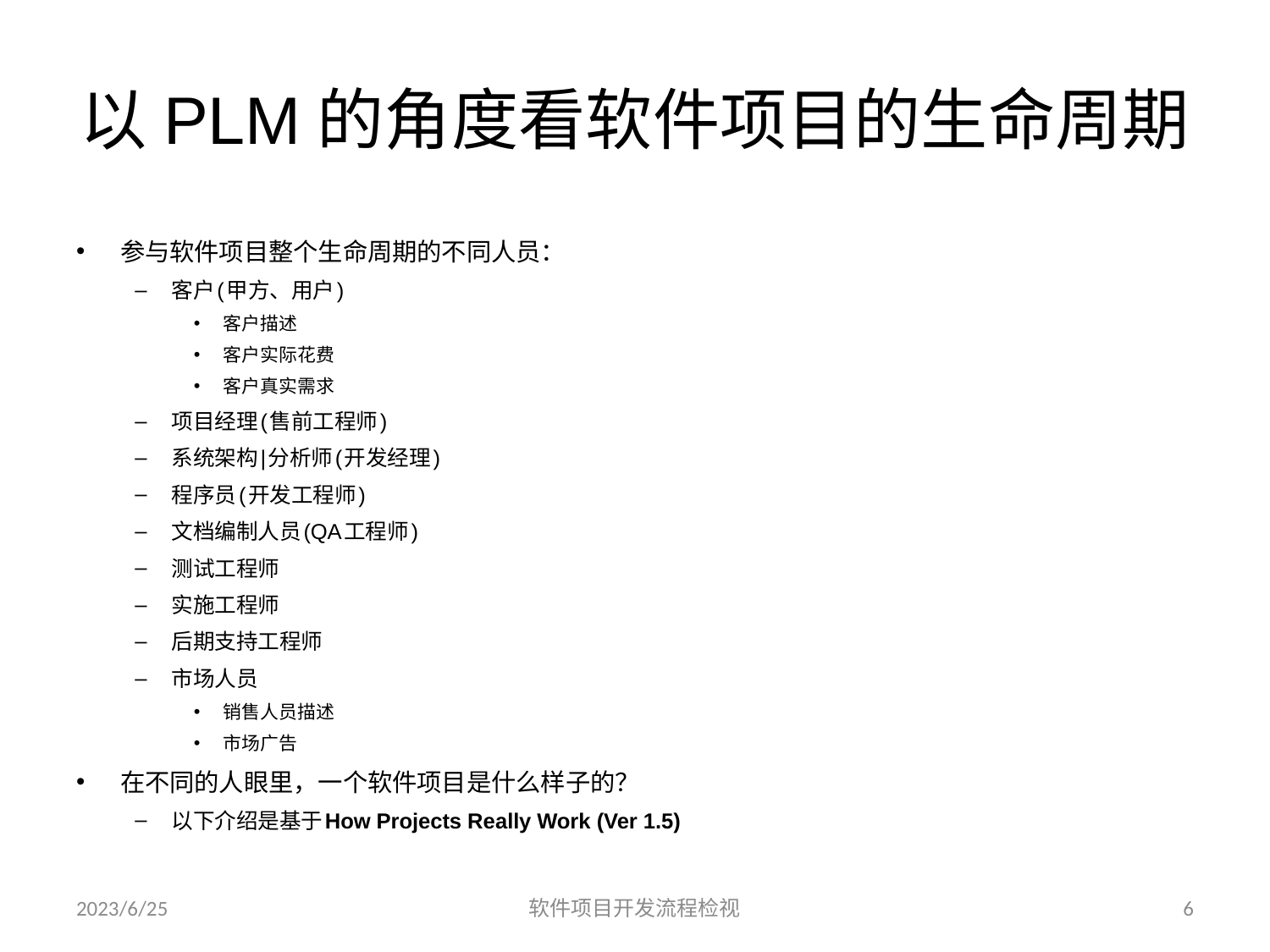

# 以PLM的角度看软件项目的生命周期
参与软件项目整个生命周期的不同人员：
客户(甲方、用户)
客户描述
客户实际花费
客户真实需求
项目经理(售前工程师)
系统架构|分析师(开发经理)
程序员(开发工程师)
文档编制人员(QA工程师)
测试工程师
实施工程师
后期支持工程师
市场人员
销售人员描述
市场广告
在不同的人眼里，一个软件项目是什么样子的？
以下介绍是基于How Projects Really Work (Ver 1.5)
2023/6/25
软件项目开发流程检视
6